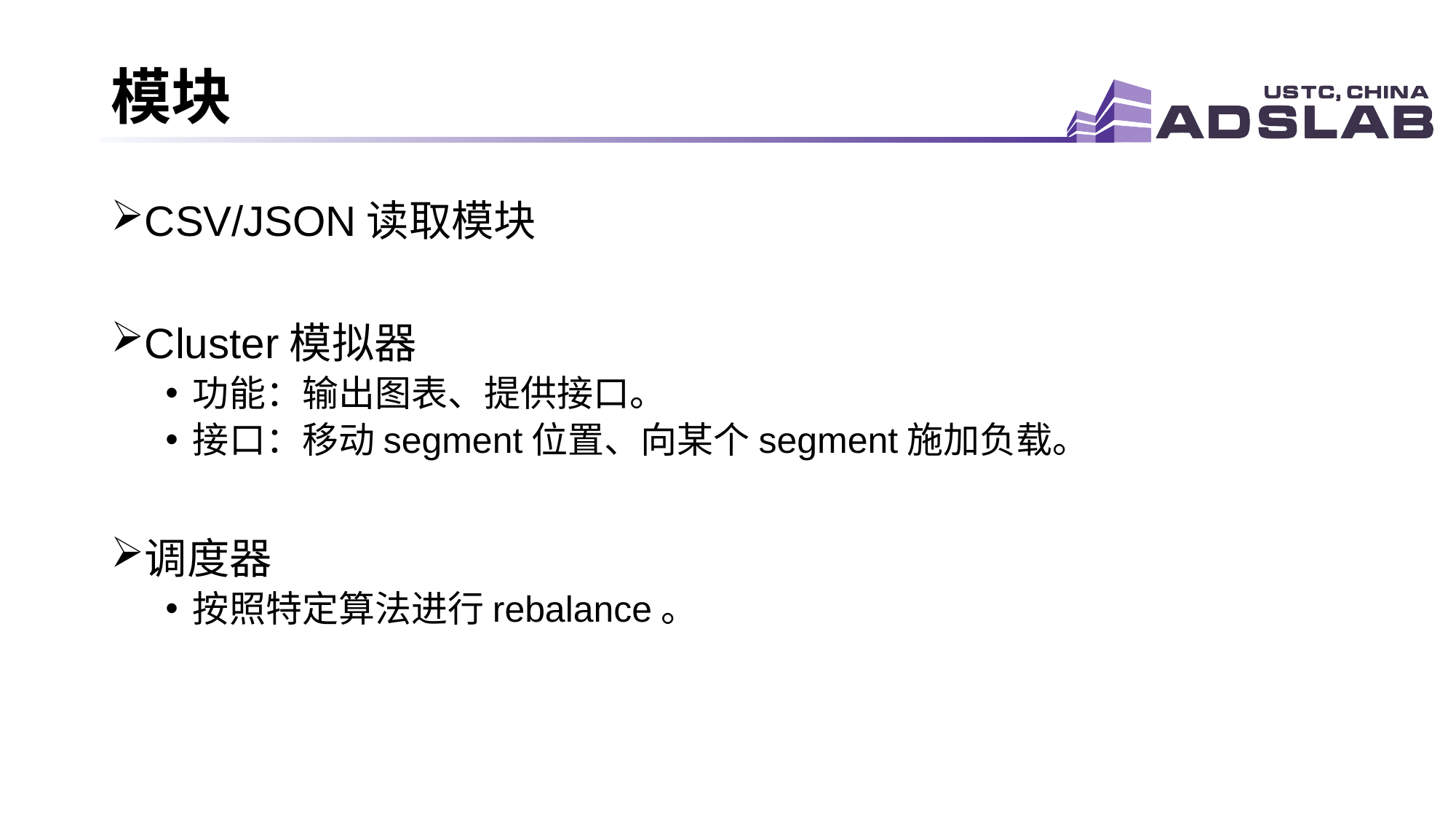

# 模块
CSV/JSON读取模块

Cluster模拟器
功能：输出图表、提供接口。
接口：移动segment位置、向某个segment施加负载。

调度器
按照特定算法进行rebalance。
29